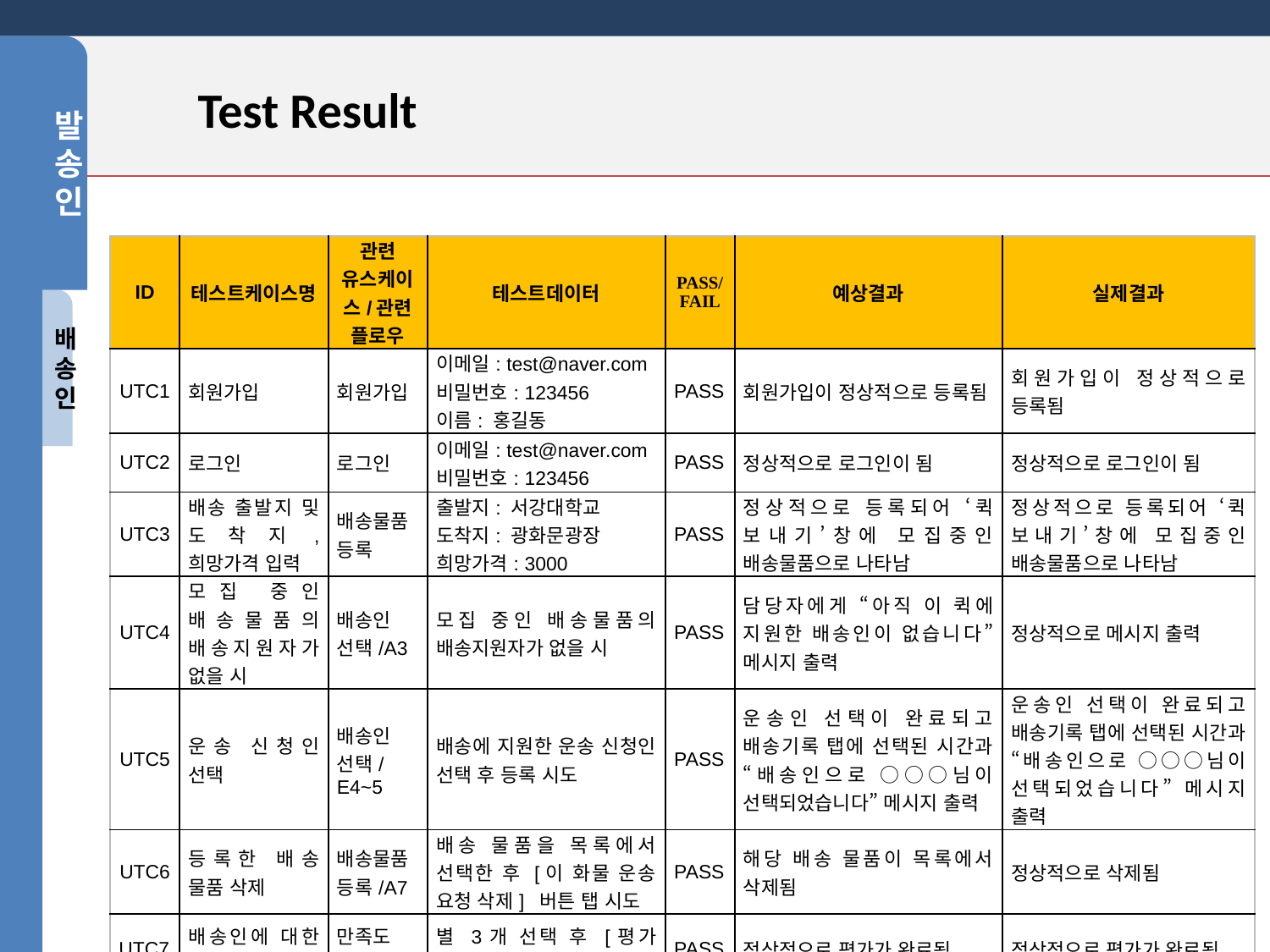

발송인
Test Result
| ID | 테스트케이스명 | 관련 유스케이스/관련 플로우 | 테스트데이터 | PASS/FAIL | 예상결과 | 실제결과 |
| --- | --- | --- | --- | --- | --- | --- |
| UTC1 | 회원가입 | 회원가입 | 이메일: test@naver.com 비밀번호: 123456 이름: 홍길동 | PASS | 회원가입이 정상적으로 등록됨 | 회원가입이 정상적으로 등록됨 |
| UTC2 | 로그인 | 로그인 | 이메일: test@naver.com 비밀번호: 123456 | PASS | 정상적으로 로그인이 됨 | 정상적으로 로그인이 됨 |
| UTC3 | 배송 출발지 및 도착지, 희망가격 입력 | 배송물품등록 | 출발지: 서강대학교 도착지: 광화문광장 희망가격: 3000 | PASS | 정상적으로 등록되어 ‘퀵 보내기’창에 모집중인 배송물품으로 나타남 | 정상적으로 등록되어 ‘퀵 보내기’창에 모집중인 배송물품으로 나타남 |
| UTC4 | 모집 중인 배송물품의 배송지원자가 없을 시 | 배송인 선택/A3 | 모집 중인 배송물품의 배송지원자가 없을 시 | PASS | 담당자에게 “아직 이 퀵에 지원한 배송인이 없습니다” 메시지 출력 | 정상적으로 메시지 출력 |
| UTC5 | 운송 신청인 선택 | 배송인 선택/E4~5 | 배송에 지원한 운송 신청인 선택 후 등록 시도 | PASS | 운송인 선택이 완료되고 배송기록 탭에 선택된 시간과 “배송인으로 ○○○님이 선택되었습니다” 메시지 출력 | 운송인 선택이 완료되고 배송기록 탭에 선택된 시간과 “배송인으로 ○○○님이 선택되었습니다” 메시지 출력 |
| UTC6 | 등록한 배송 물품 삭제 | 배송물품 등록/A7 | 배송 물품을 목록에서 선택한 후 [이 화물 운송 요청 삭제] 버튼 탭 시도 | PASS | 해당 배송 물품이 목록에서 삭제됨 | 정상적으로 삭제됨 |
| UTC7 | 배송인에 대한 만족도 평가 | 만족도 평가/E2 | 별 3개 선택 후 [평가 반영] 탭 시도 | PASS | 정상적으로 평가가 완료됨 | 정상적으로 평가가 완료됨 |
배송인